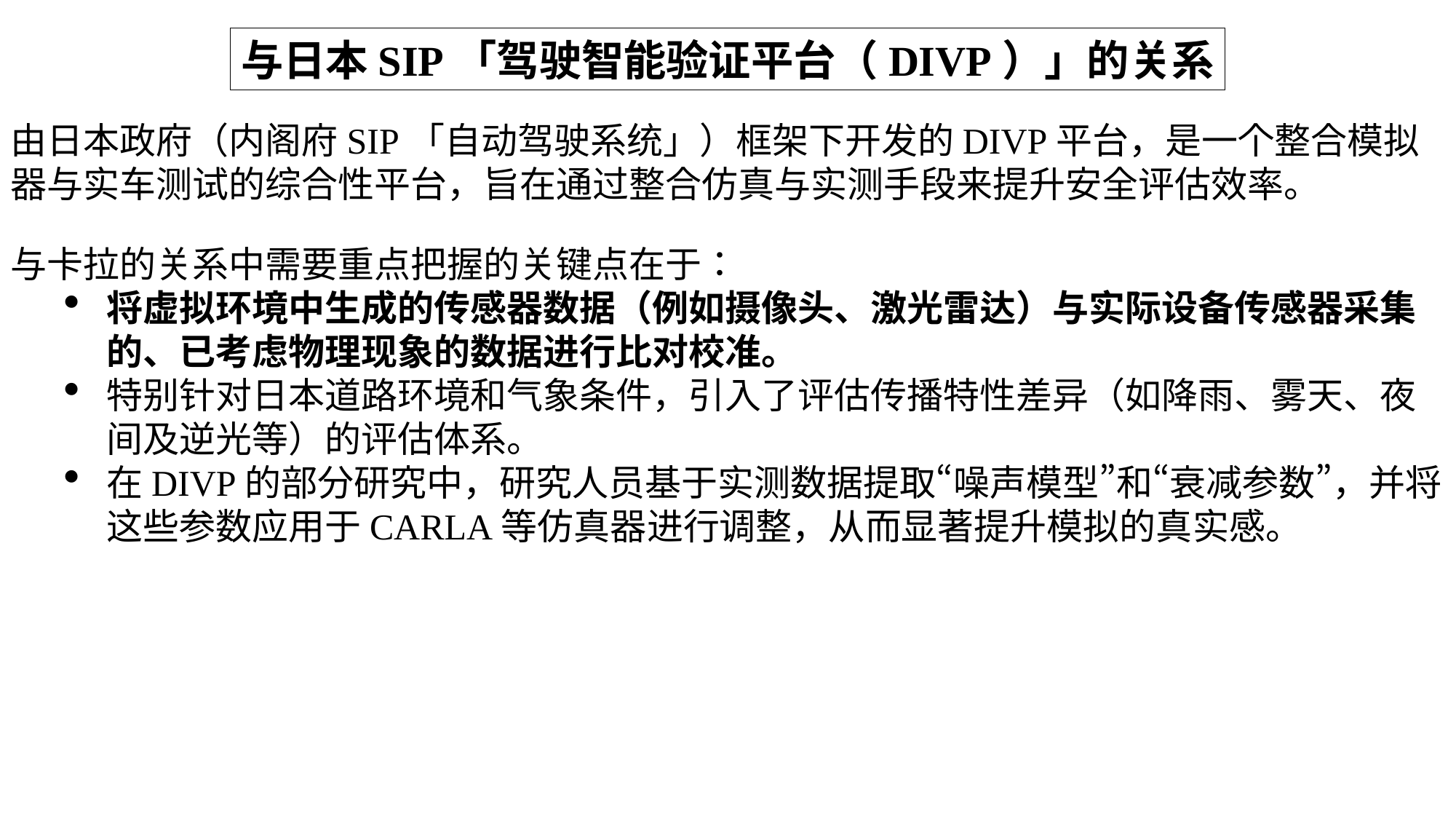

与日本SIP「驾驶智能验证平台（DIVP）」的关系
由日本政府（内阁府SIP「自动驾驶系统」）框架下开发的DIVP平台，是一个整合模拟器与实车测试的综合性平台，旨在通过整合仿真与实测手段来提升安全评估效率。

与卡拉的关系中需要重点把握的关键点在于：
将虚拟环境中生成的传感器数据（例如摄像头、激光雷达）与实际设备传感器采集的、已考虑物理现象的数据进行比对校准。
特别针对日本道路环境和气象条件，引入了评估传播特性差异（如降雨、雾天、夜间及逆光等）的评估体系。
在DIVP的部分研究中，研究人员基于实测数据提取“噪声模型”和“衰减参数”，并将这些参数应用于CARLA等仿真器进行调整，从而显著提升模拟的真实感。